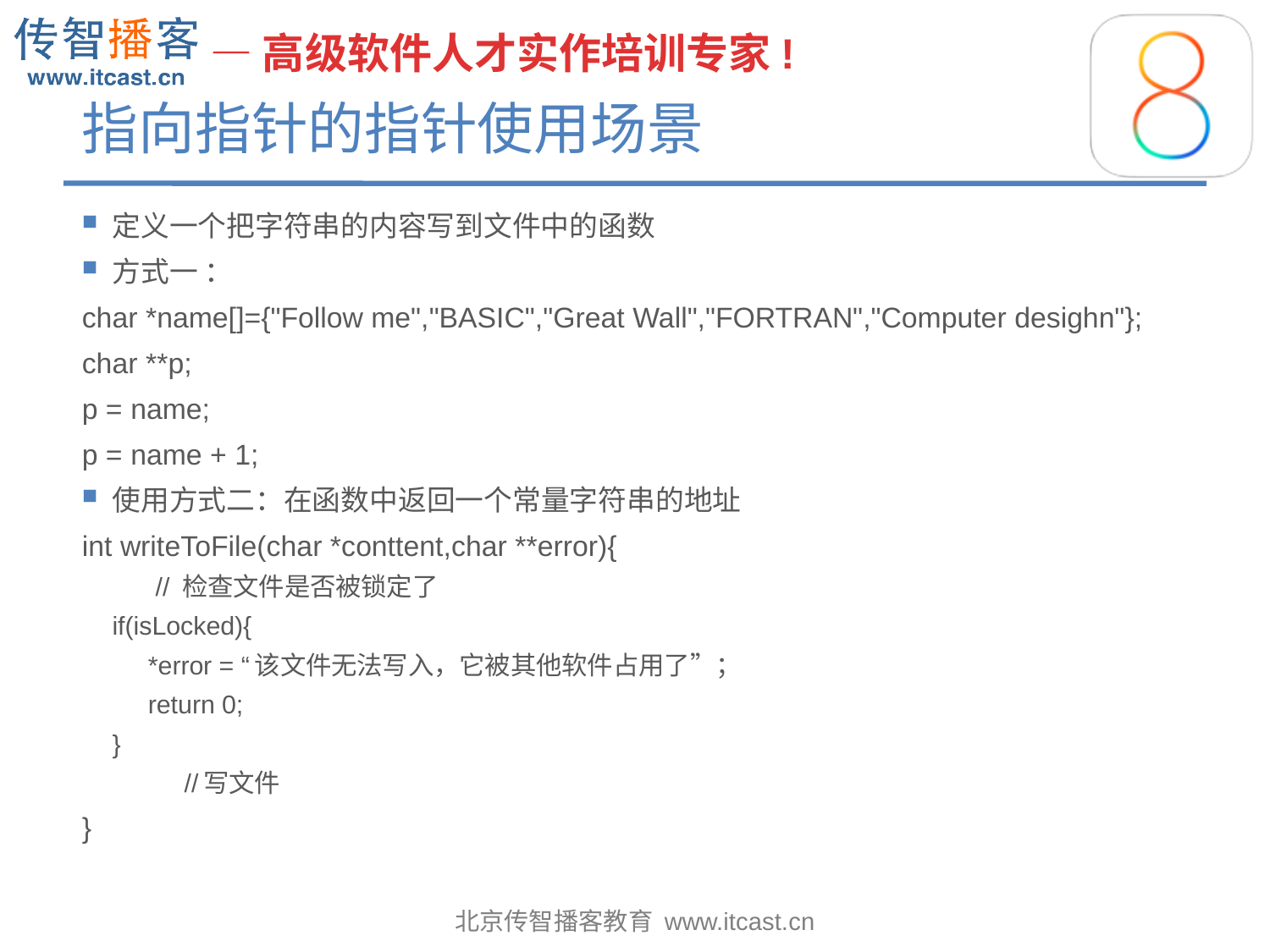

# 指向指针的指针使用场景
定义一个把字符串的内容写到文件中的函数
方式一 ：
char *name[]={"Follow me","BASIC","Great Wall","FORTRAN","Computer desighn"};
char **p;
p = name;
p = name + 1;
使用方式二：在函数中返回一个常量字符串的地址
int writeToFile(char *conttent,char **error){
      // 检查文件是否被锁定了
	if(isLocked){
	     *error = “该文件无法写入，它被其他软件占用了”；
	     return 0;
	}
          //写文件
}